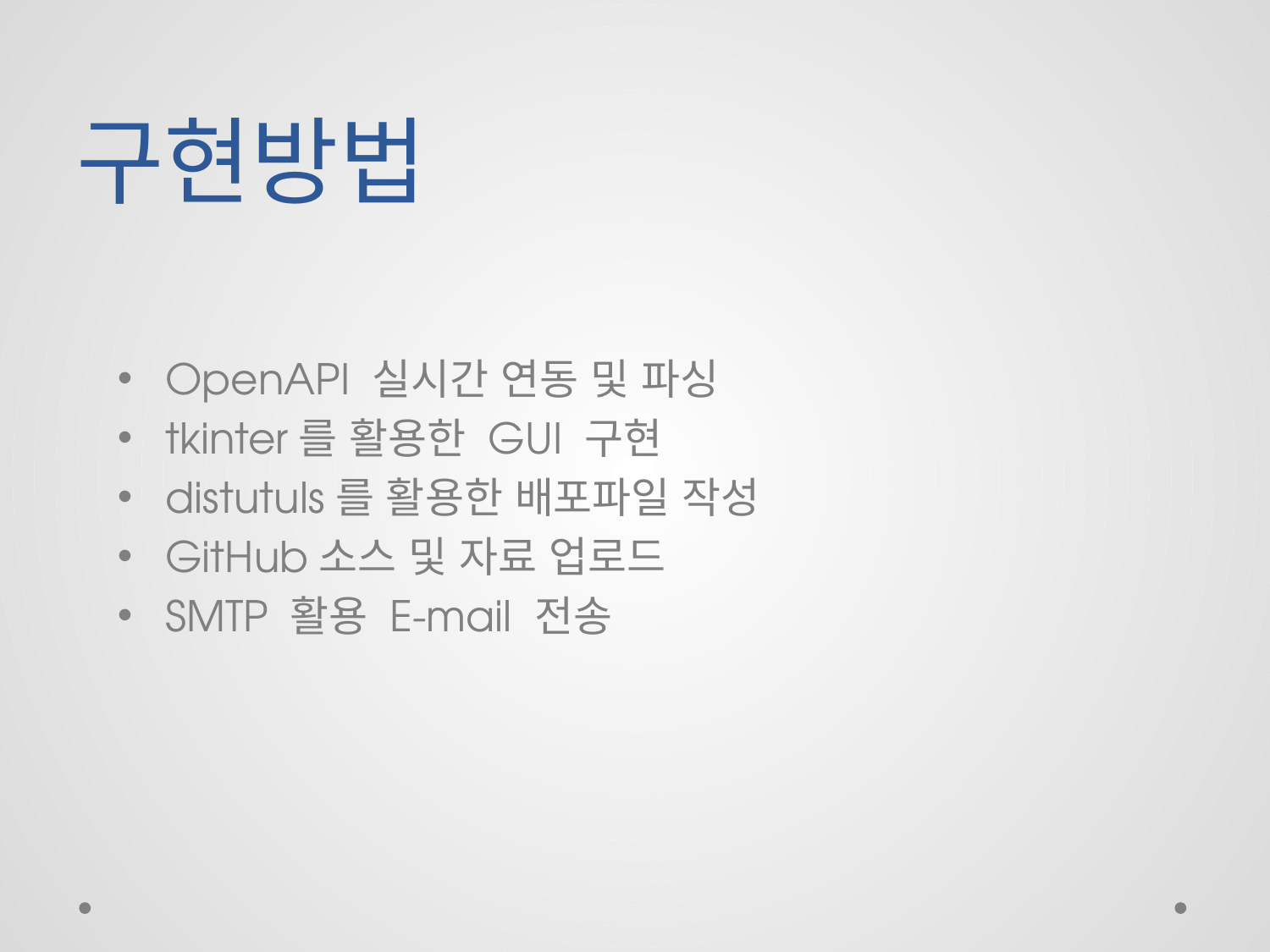

# 구현방법
OpenAPI 실시간 연동 및 파싱
tkinter를 활용한 GUI 구현
distutuls를 활용한 배포파일 작성
GitHub소스 및 자료 업로드
SMTP 활용 E-mail 전송